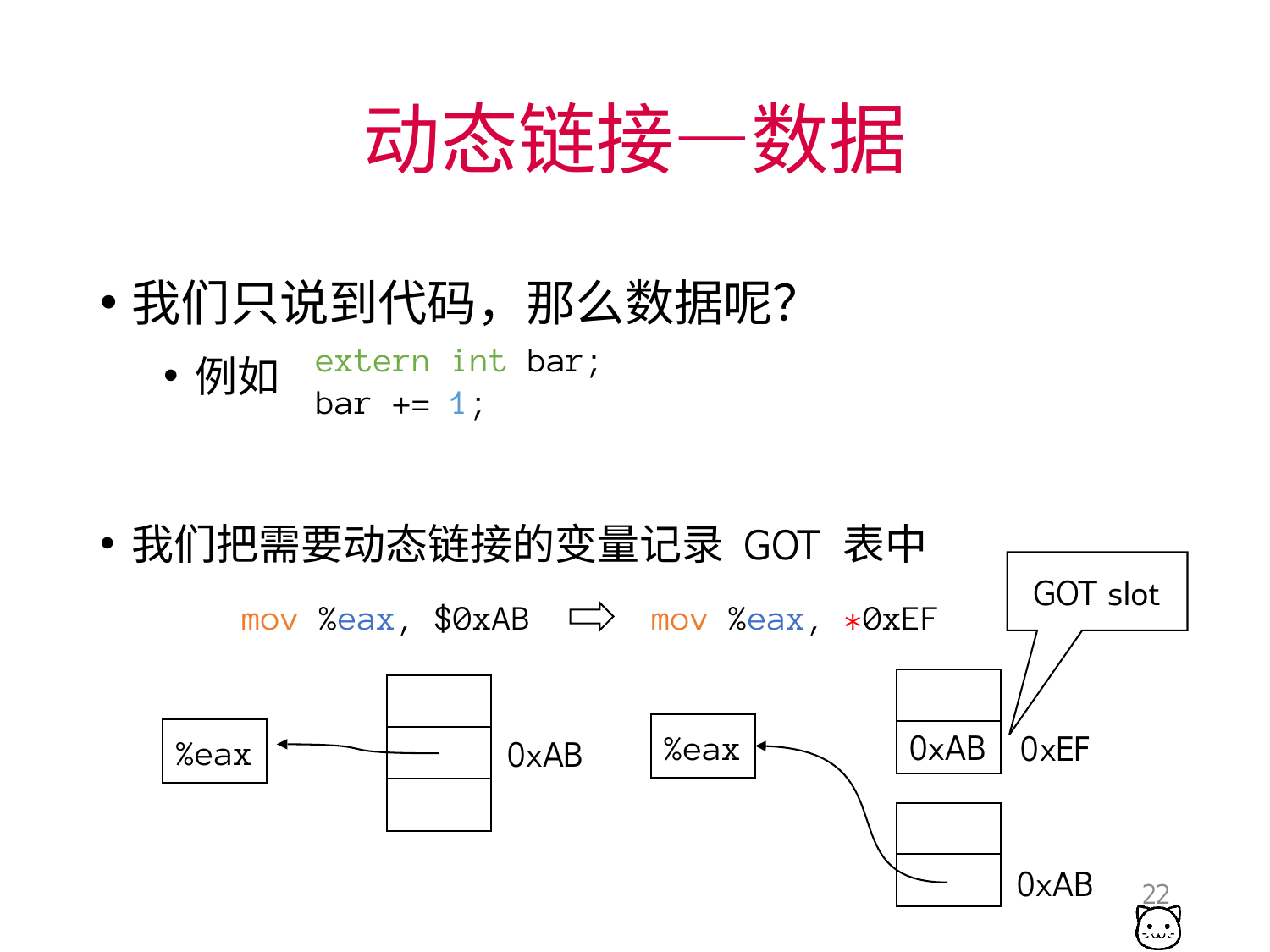

# 动态链接—数据
我们只说到代码，那么数据呢？
例如

我们把需要动态链接的变量记录 GOT 表中

extern int bar;
bar += 1;
GOT slot
mov %eax, $0xAB
mov %eax, *0xEF

%eax
0xAB
%eax
0xEF

0xAB

0xAB
22